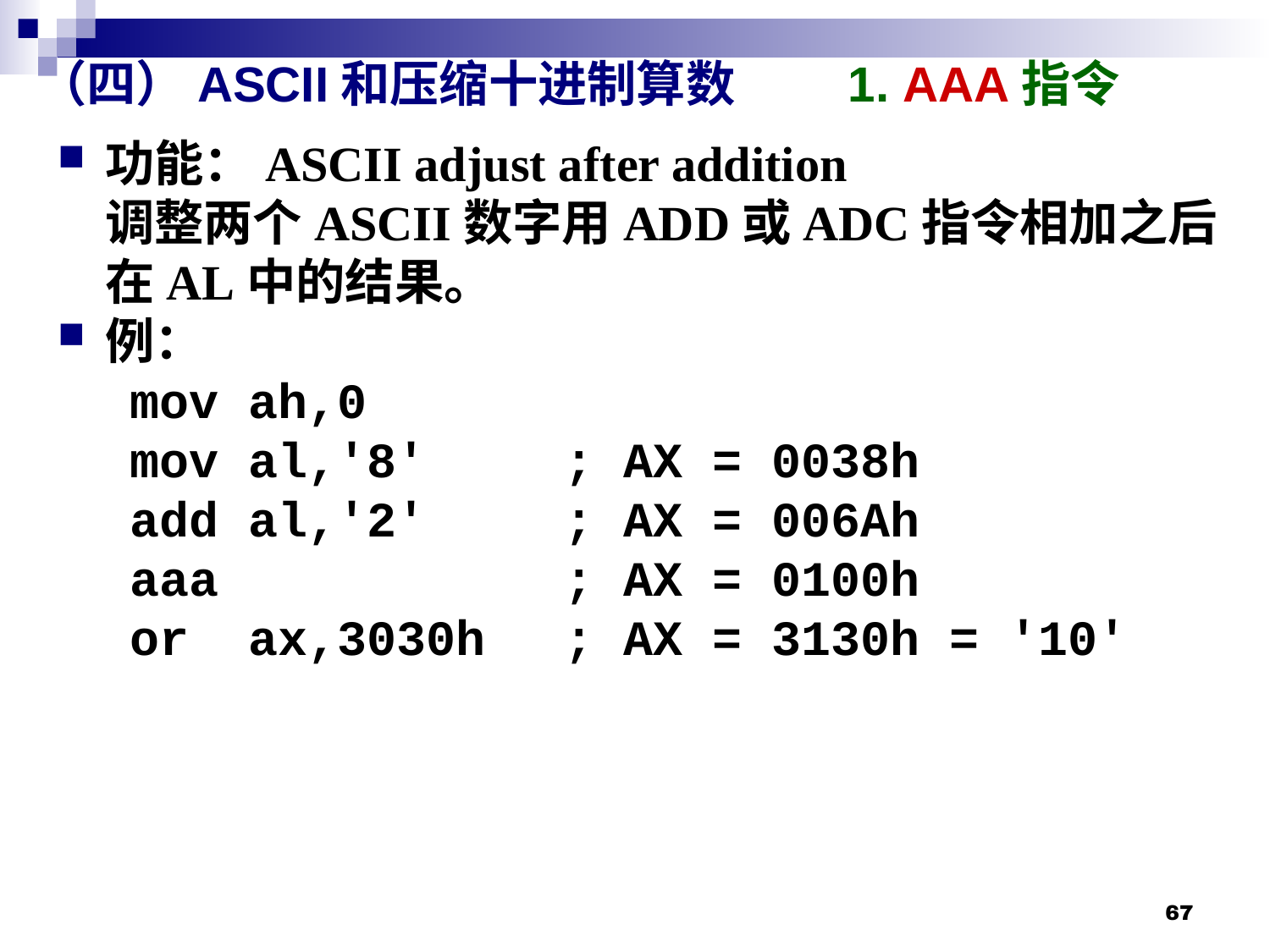

# （四）ASCII和压缩十进制算数         1. AAA指令
功能：ASCII adjust after addition
调整两个ASCII数字用ADD或ADC指令相加之后在AL中的结果。
例：
mov ah,0
mov al,'8'		; AX = 0038h
add al,'2'		; AX = 006Ah
aaa			; AX = 0100h
or  ax,3030h	; AX = 3130h = '10'
67